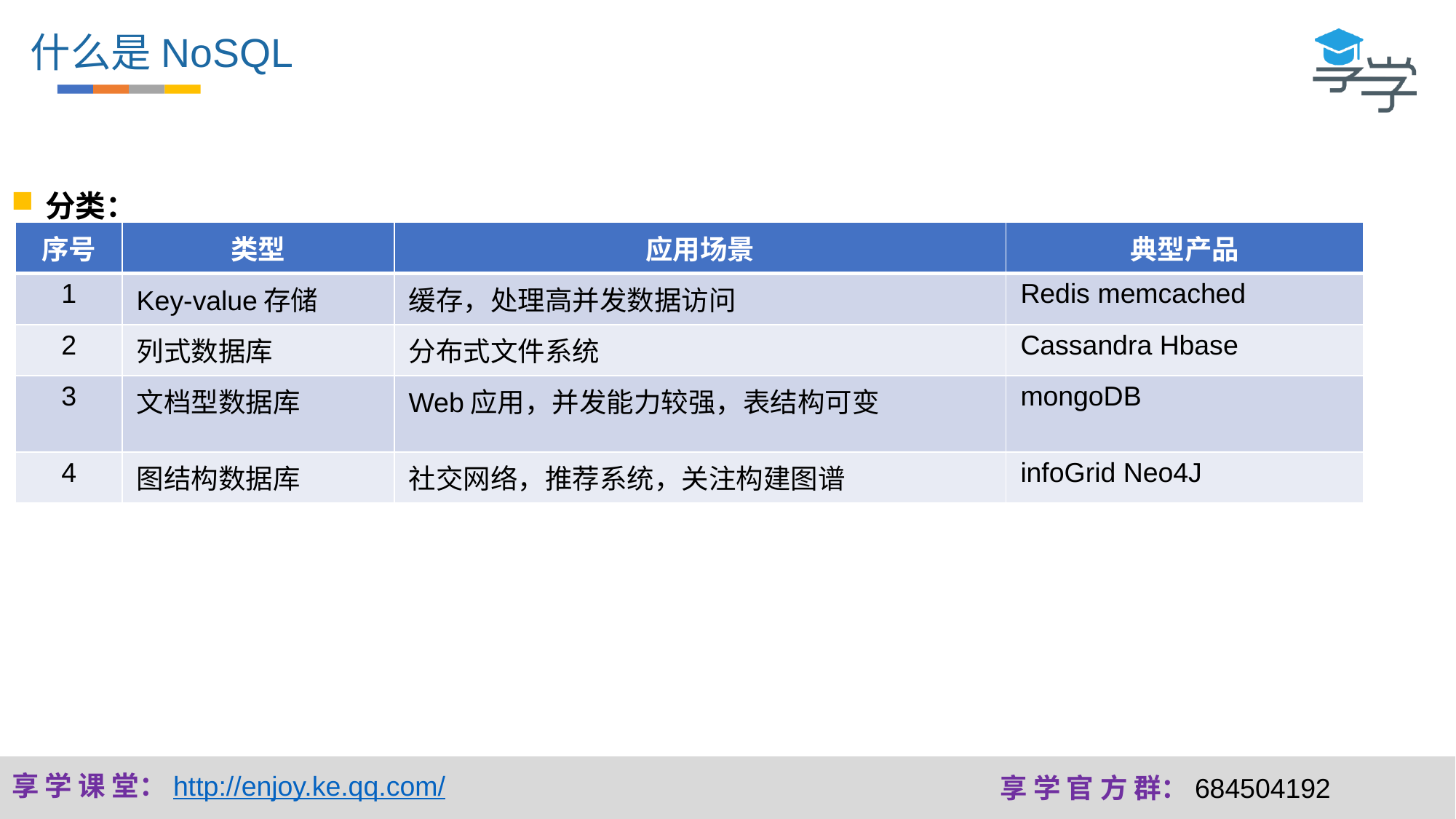

什么是NoSQL

分类：
| 序号 | 类型 | 应用场景 | 典型产品 |
| --- | --- | --- | --- |
| 1 | Key-value存储 | 缓存，处理高并发数据访问 | Redis memcached |
| 2 | 列式数据库 | 分布式文件系统 | Cassandra Hbase |
| 3 | 文档型数据库 | Web应用，并发能力较强，表结构可变 | mongoDB |
| 4 | 图结构数据库 | 社交网络，推荐系统，关注构建图谱 | infoGrid Neo4J |